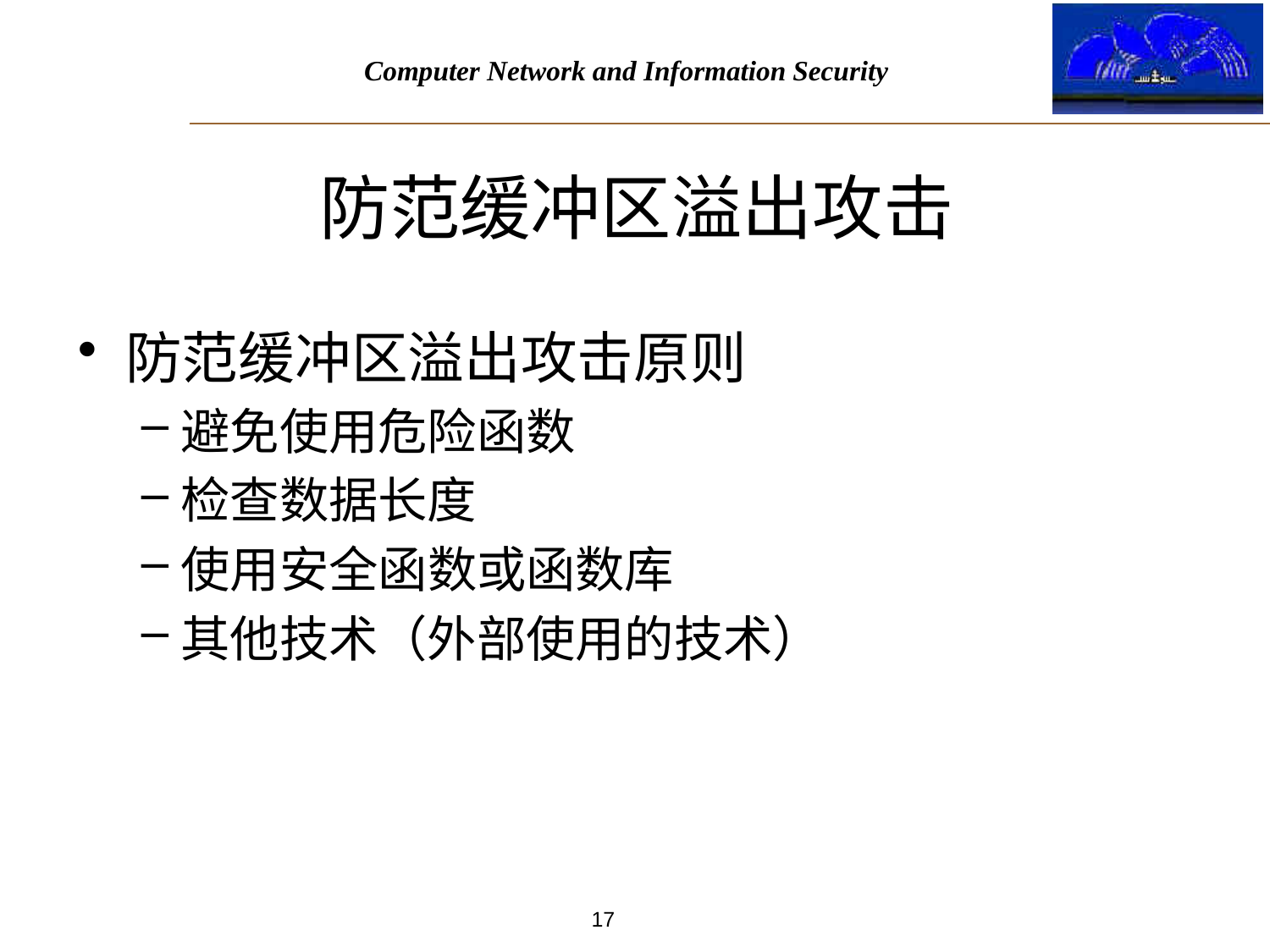

防范缓冲区溢出攻击
防范缓冲区溢出攻击原则
避免使用危险函数
检查数据长度
使用安全函数或函数库
其他技术（外部使用的技术）
17